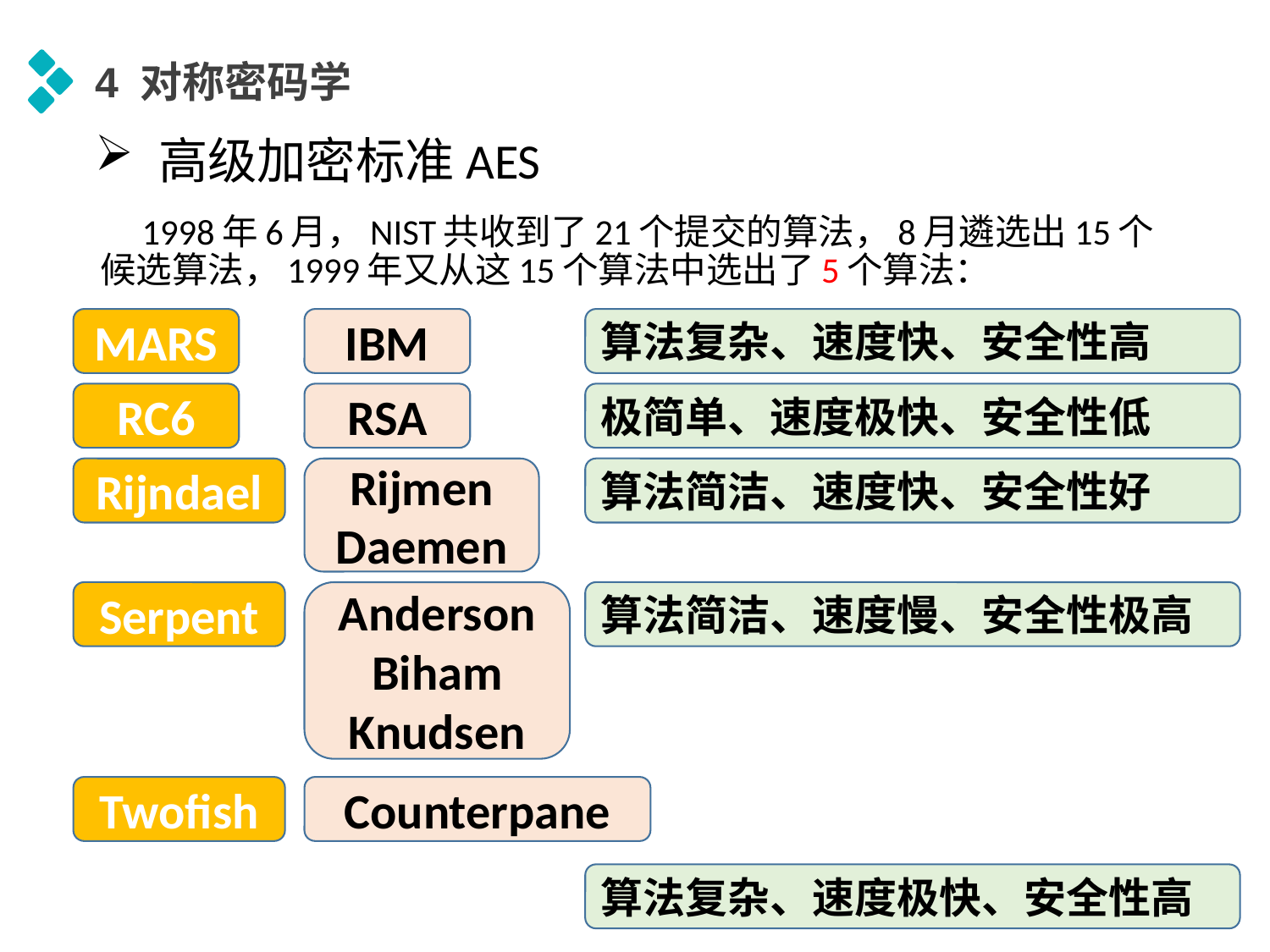

4 对称密码学

高级加密标准AES
1998年6月，NIST共收到了21个提交的算法，8月遴选出15个候选算法，1999年又从这15个算法中选出了5个算法：

MARS
IBM
算法复杂、速度快、安全性高
RC6
RSA
极简单、速度极快、安全性低
Rijndael
Rijmen
Daemen
算法简洁、速度快、安全性好
Serpent
Anderson
Biham
Knudsen
算法简洁、速度慢、安全性极高
Twofish
Counterpane
算法复杂、速度极快、安全性高